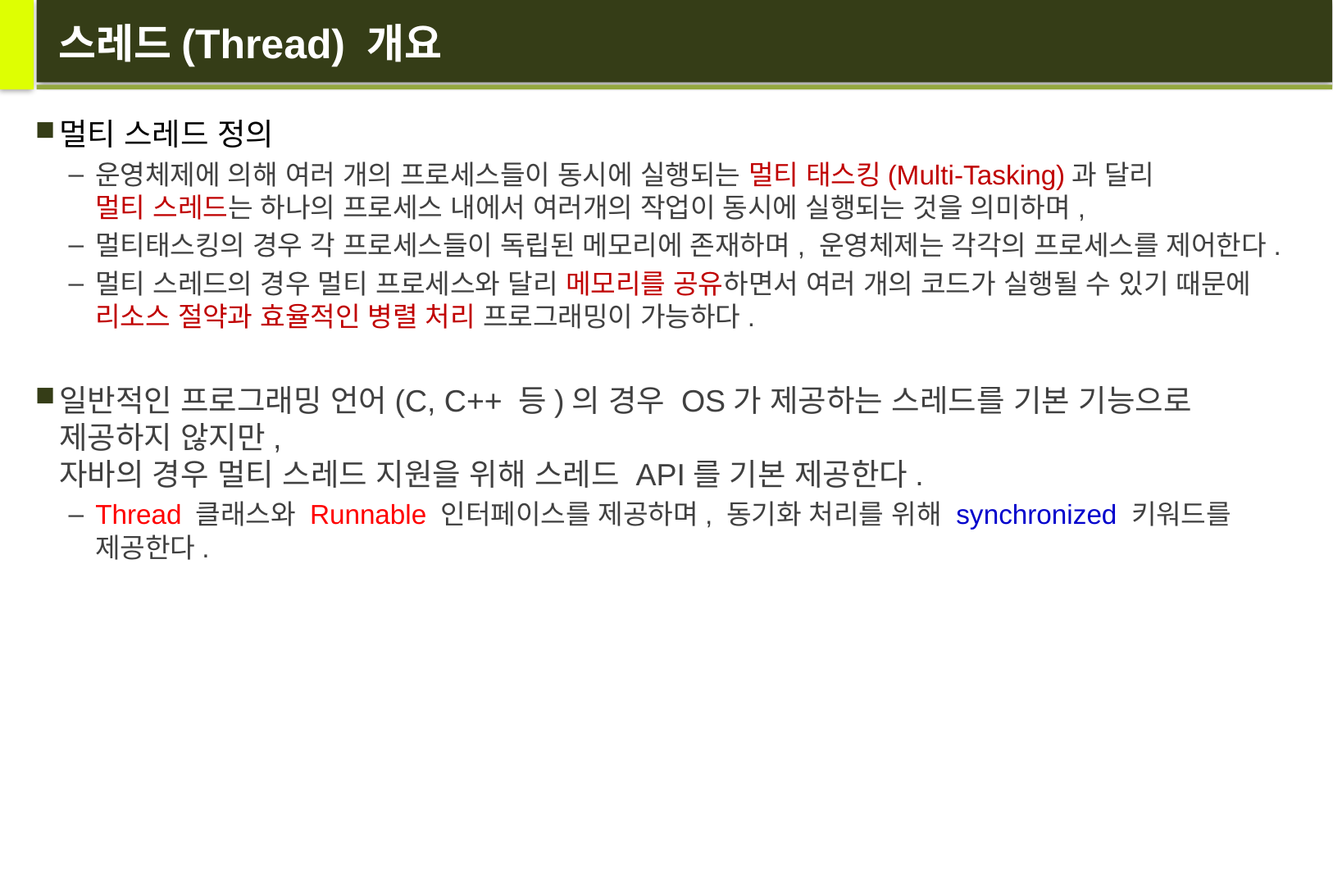

# 스레드(Thread) 개요
멀티 스레드 정의
운영체제에 의해 여러 개의 프로세스들이 동시에 실행되는 멀티 태스킹(Multi-Tasking)과 달리
멀티 스레드는 하나의 프로세스 내에서 여러개의 작업이 동시에 실행되는 것을 의미하며,
멀티태스킹의 경우 각 프로세스들이 독립된 메모리에 존재하며, 운영체제는 각각의 프로세스를 제어한다.
멀티 스레드의 경우 멀티 프로세스와 달리 메모리를 공유하면서 여러 개의 코드가 실행될 수 있기 때문에
리소스 절약과 효율적인 병렬 처리 프로그래밍이 가능하다.

일반적인 프로그래밍 언어(C, C++ 등)의 경우 OS가 제공하는 스레드를 기본 기능으로 제공하지 않지만,
자바의 경우 멀티 스레드 지원을 위해 스레드 API를 기본 제공한다.
Thread 클래스와 Runnable 인터페이스를 제공하며, 동기화 처리를 위해 synchronized 키워드를 제공한다.